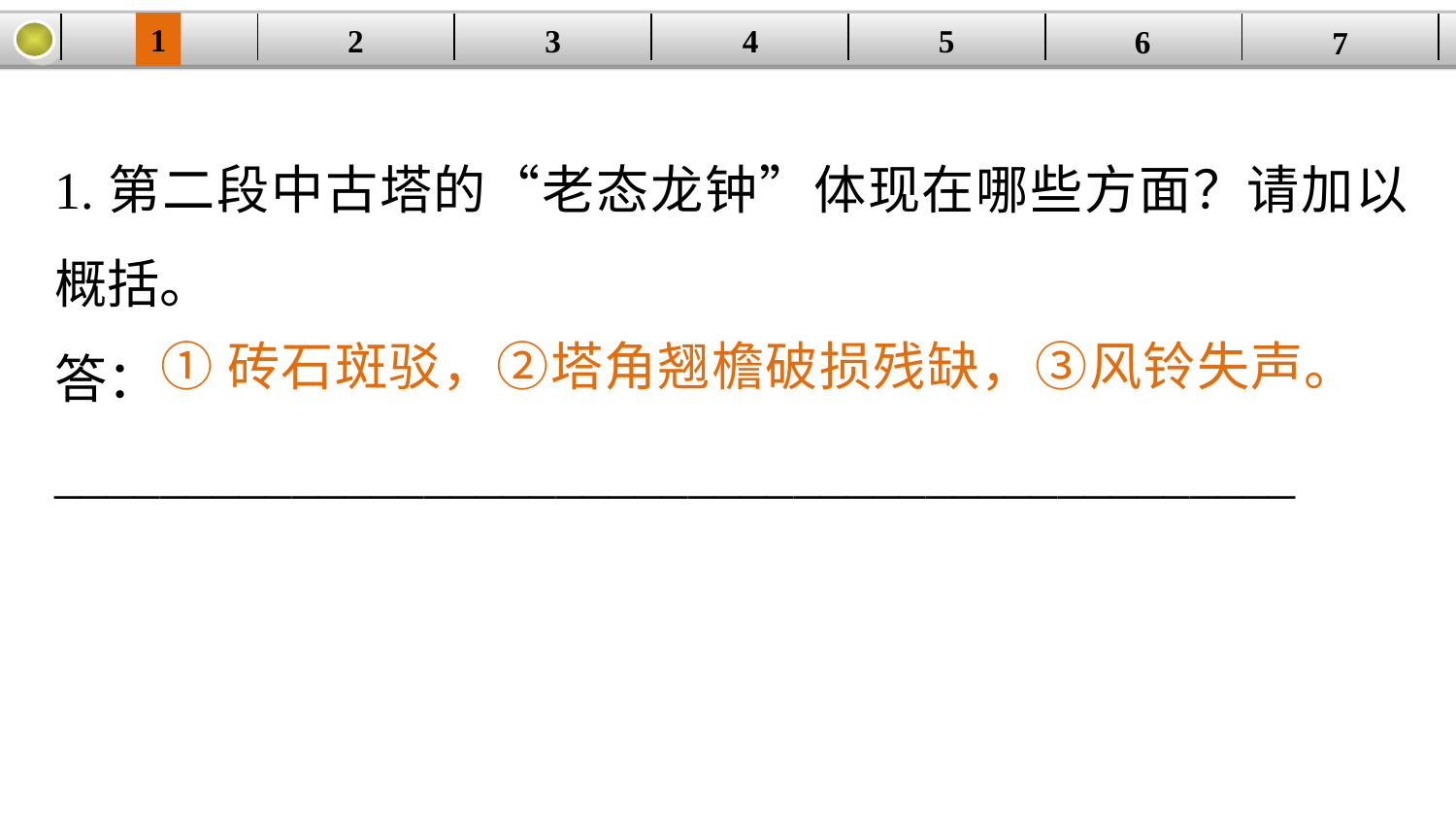

1
5
3
2
|  |  |  |  |  |  |  |
| --- | --- | --- | --- | --- | --- | --- |
4
6
7

1.第二段中古塔的“老态龙钟”体现在哪些方面？请加以概括。
答：_______________________________________________
①砖石斑驳，②塔角翘檐破损残缺，③风铃失声。